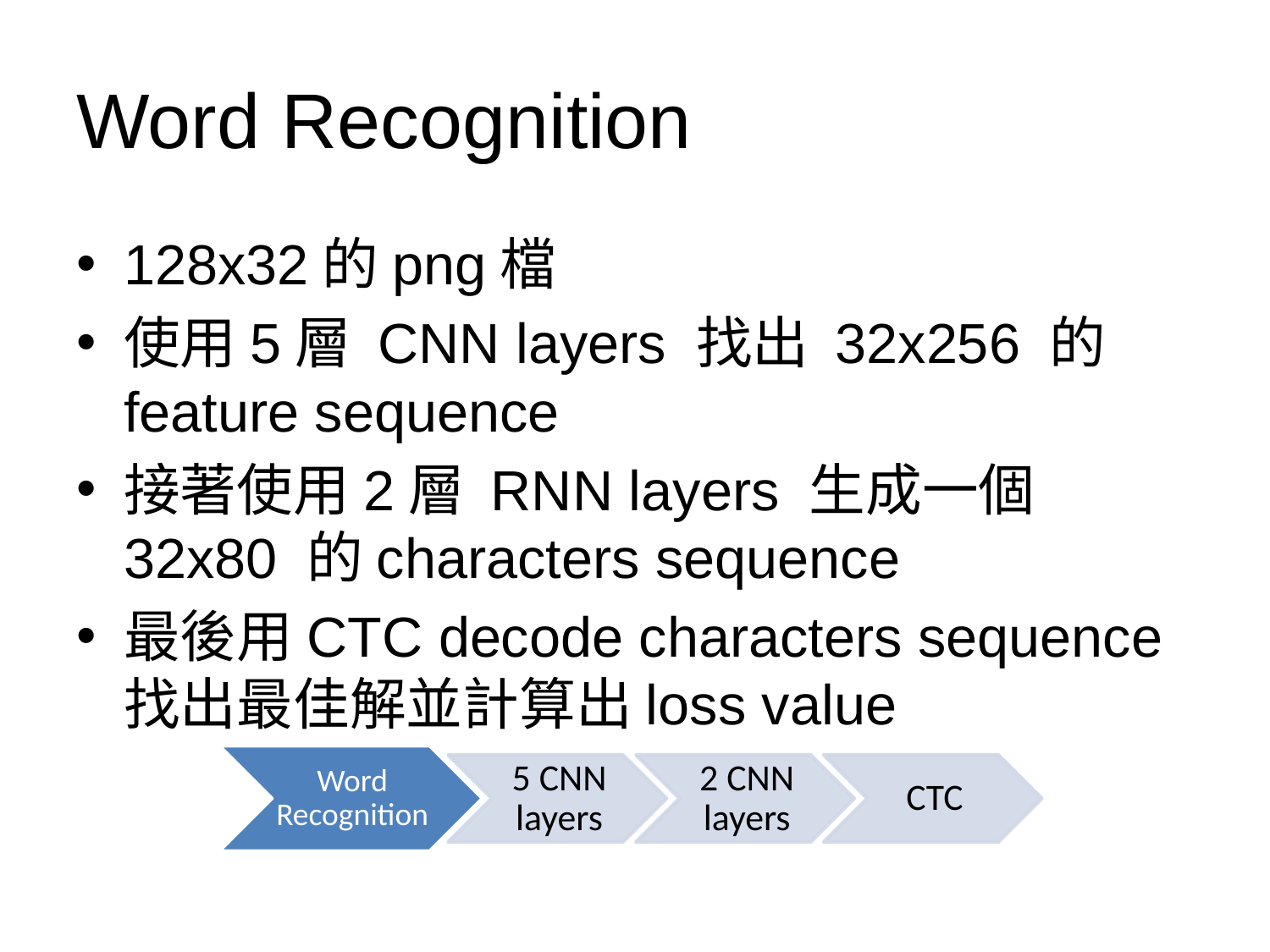

# Word Recognition
128x32的png檔
使用5層 CNN layers 找出 32x256 的feature sequence
接著使用2層 RNN layers 生成一個 32x80 的characters sequence
最後用CTC decode characters sequence找出最佳解並計算出loss value
Word Recognition
5 CNN layers
2 CNN layers
CTC